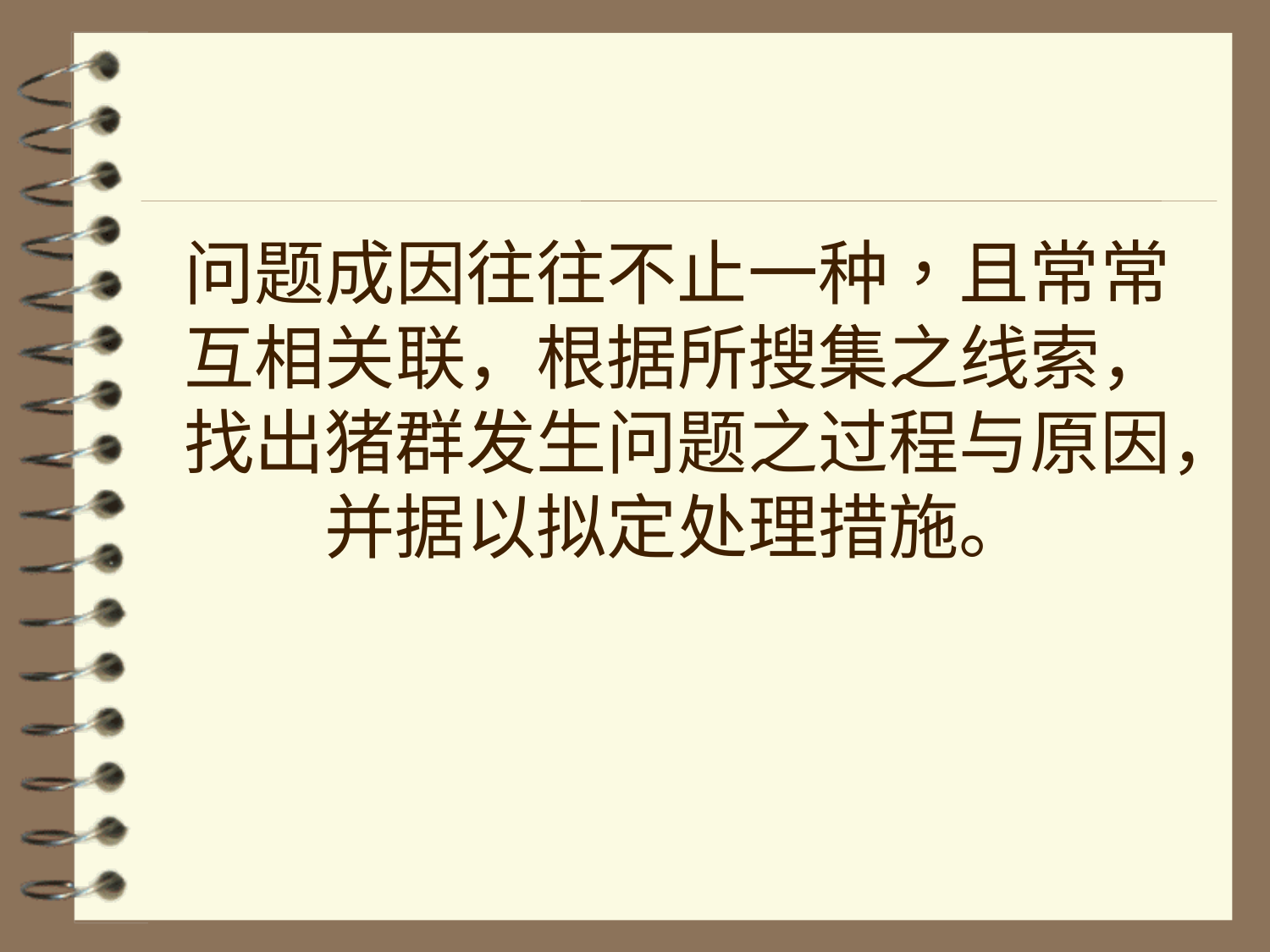

问题成因往往不止一种，且常常互相关联，根据所搜集之线索，找出猪群发生问题之过程与原因，并据以拟定处理措施。